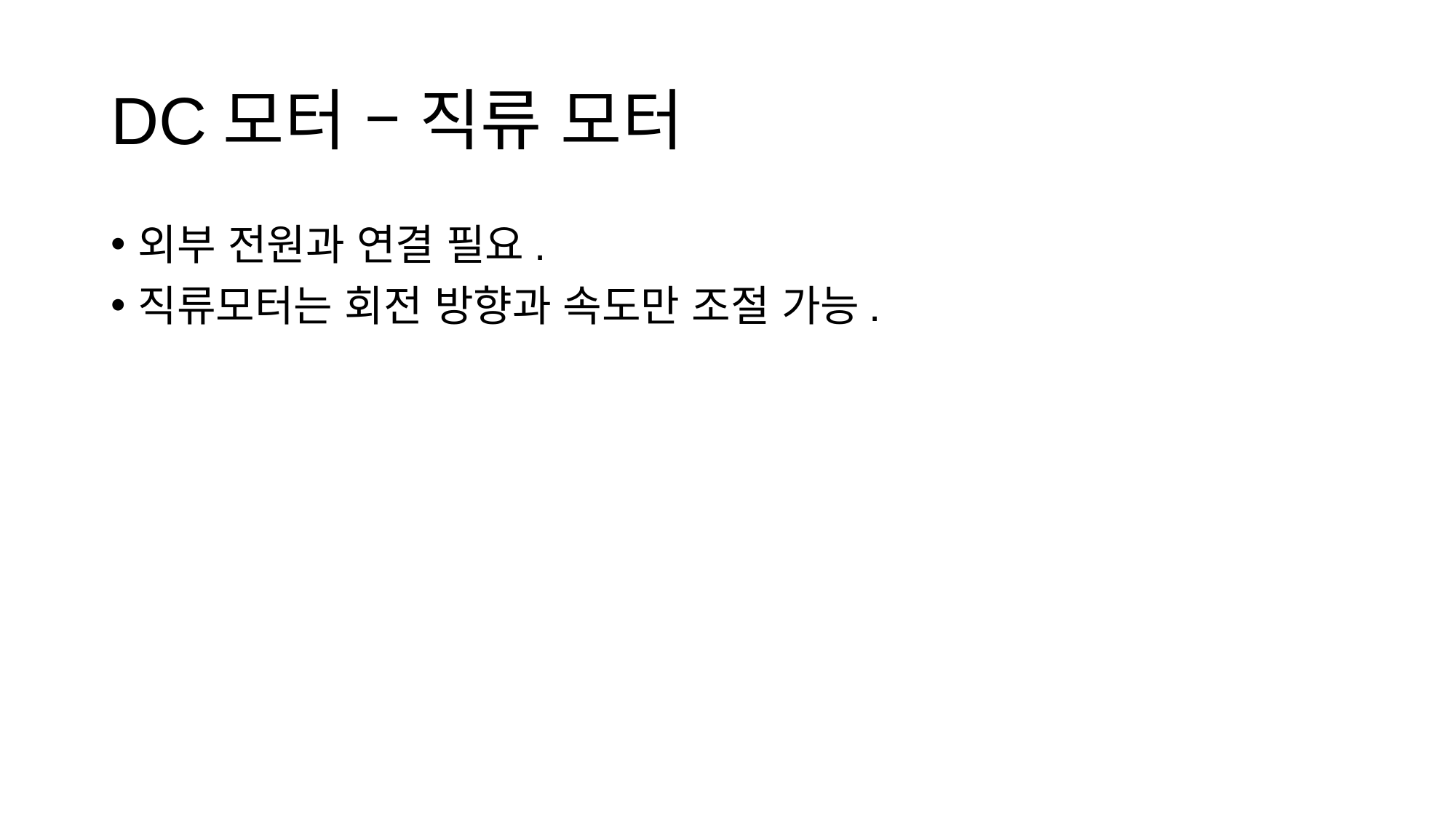

# DC모터 – 직류 모터
외부 전원과 연결 필요.
직류모터는 회전 방향과 속도만 조절 가능.